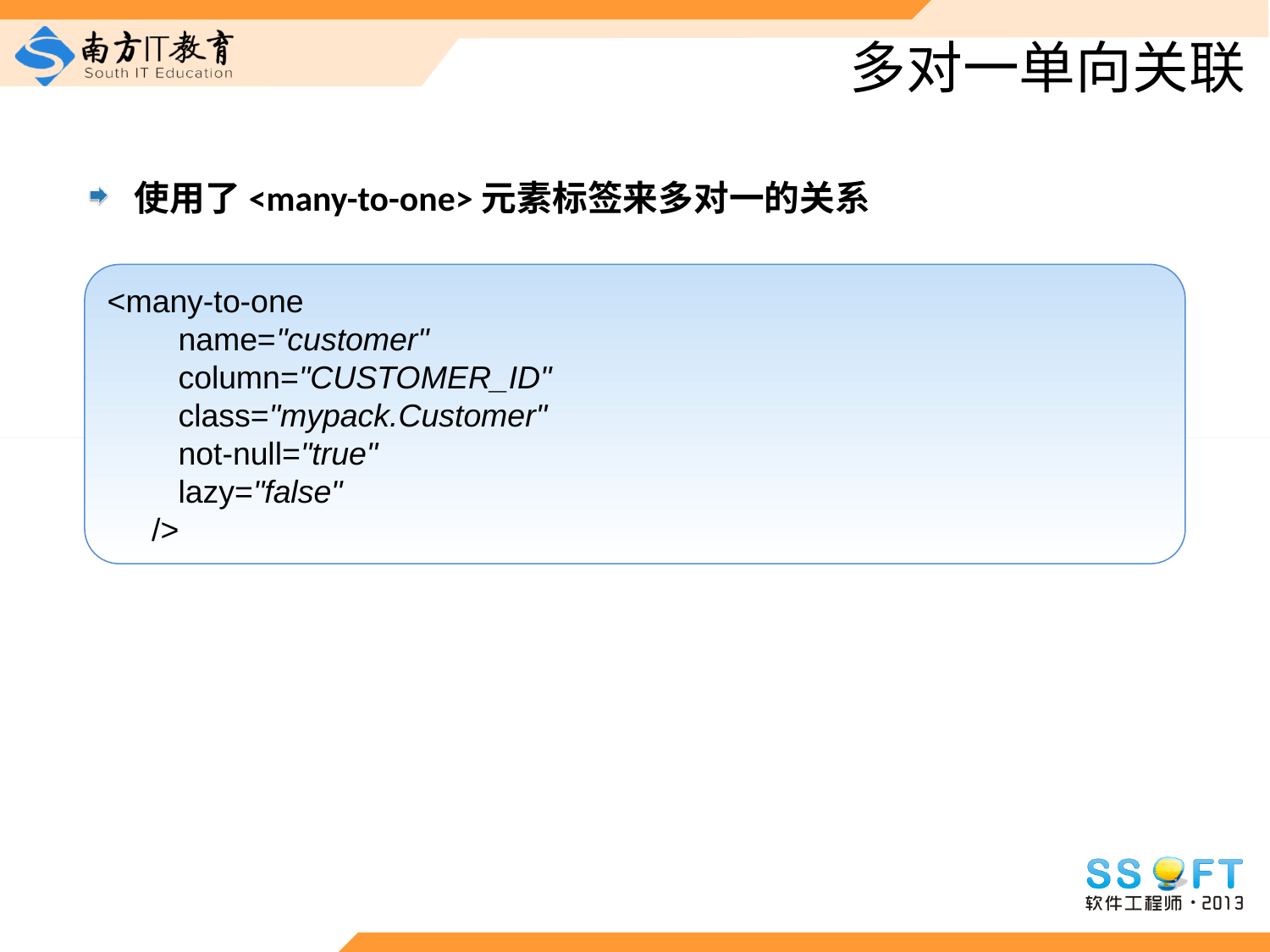

# 多对一单向关联
使用了<many-to-one>元素标签来多对一的关系

<many-to-one
        name="customer"
        column="CUSTOMER_ID"
        class="mypack.Customer"
        not-null="true"
        lazy="false"
     />